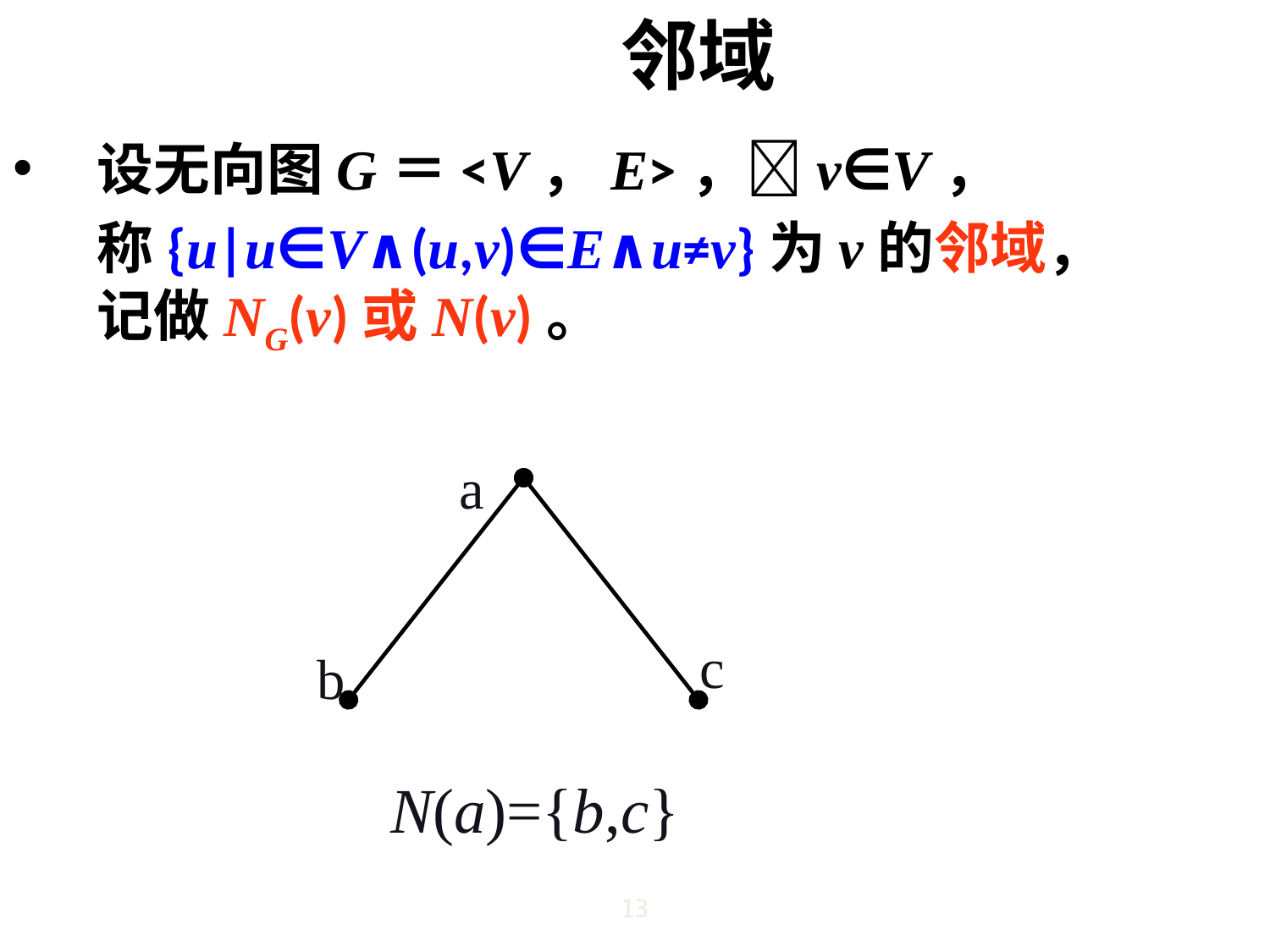

# 邻域
设无向图G＝<V，E>，∀v∈V，
	称{u|u∈V∧(u,v)∈E∧u≠v}为v的邻域，
记做NG(v)或N(v)。
a

c
b
N(a)={b,c}
13